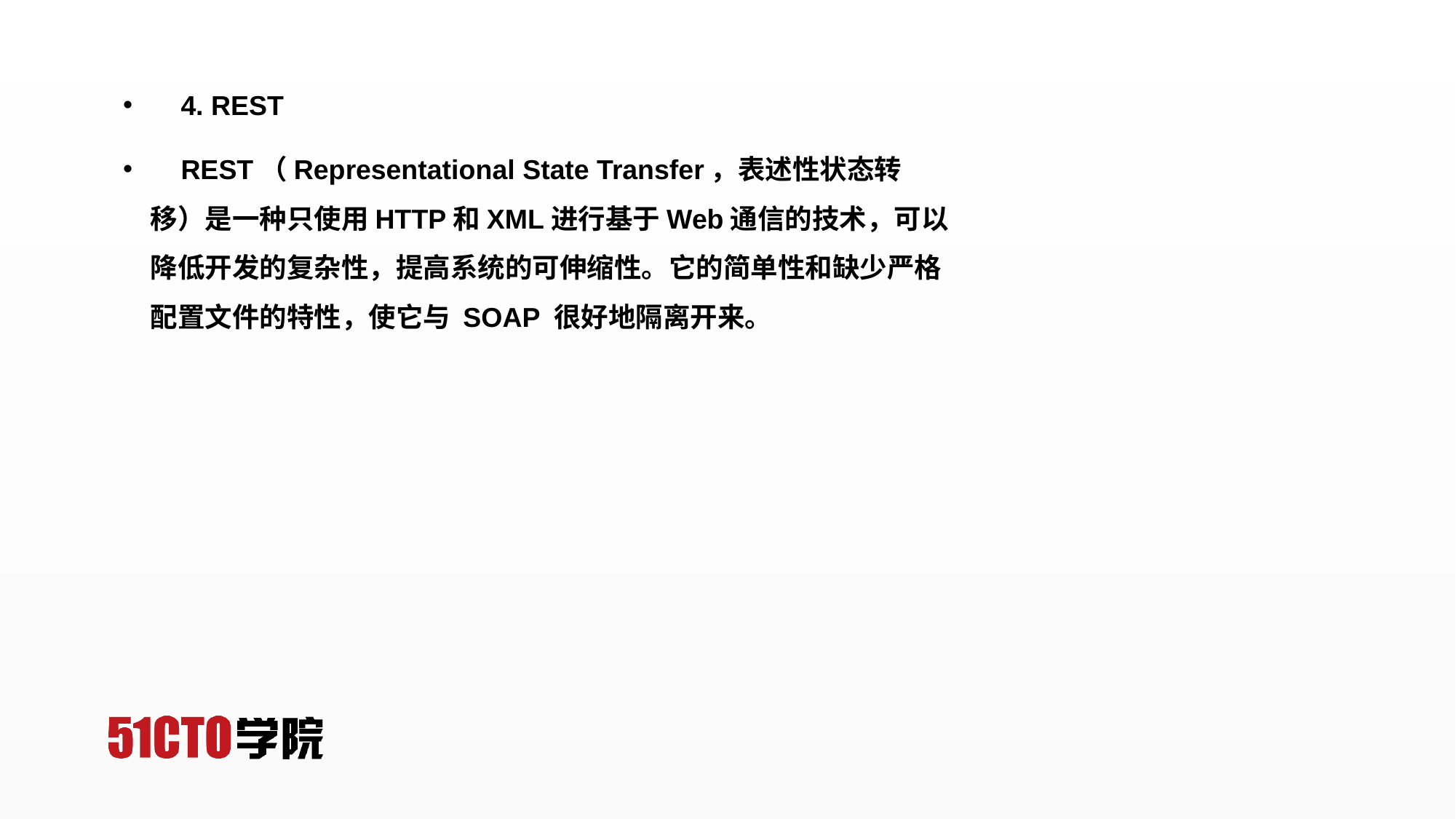

4. REST
    REST（Representational State Transfer，表述性状态转移）是一种只使用HTTP和XML进行基于Web通信的技术，可以降低开发的复杂性，提高系统的可伸缩性。它的简单性和缺少严格配置文件的特性，使它与 SOAP 很好地隔离开来。